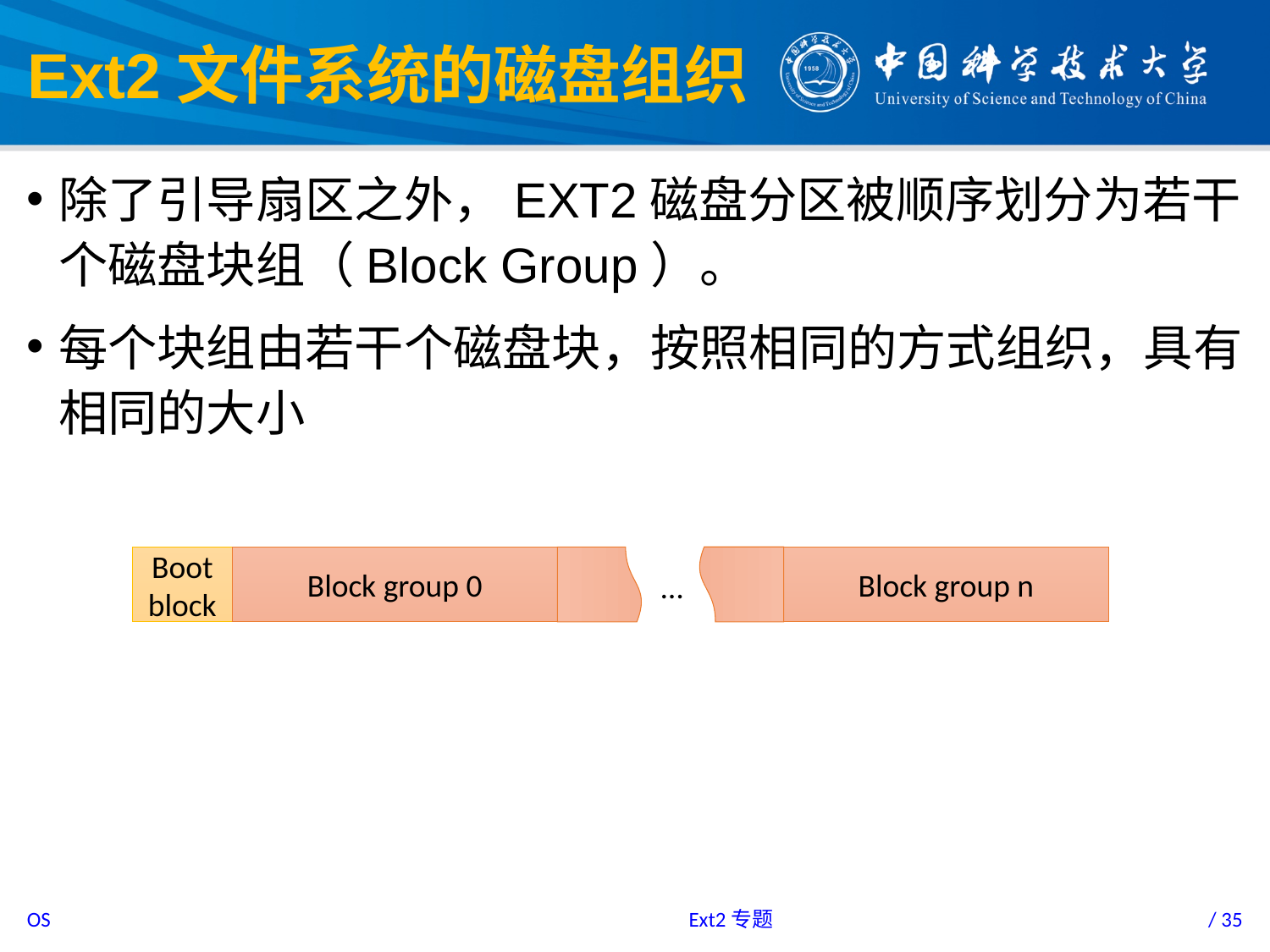

# Ext2文件系统的磁盘组织
除了引导扇区之外，EXT2磁盘分区被顺序划分为若干个磁盘块组（Block Group）。
每个块组由若干个磁盘块，按照相同的方式组织，具有相同的大小

Boot block
Block group 0
Block group n
…
Ext2专题